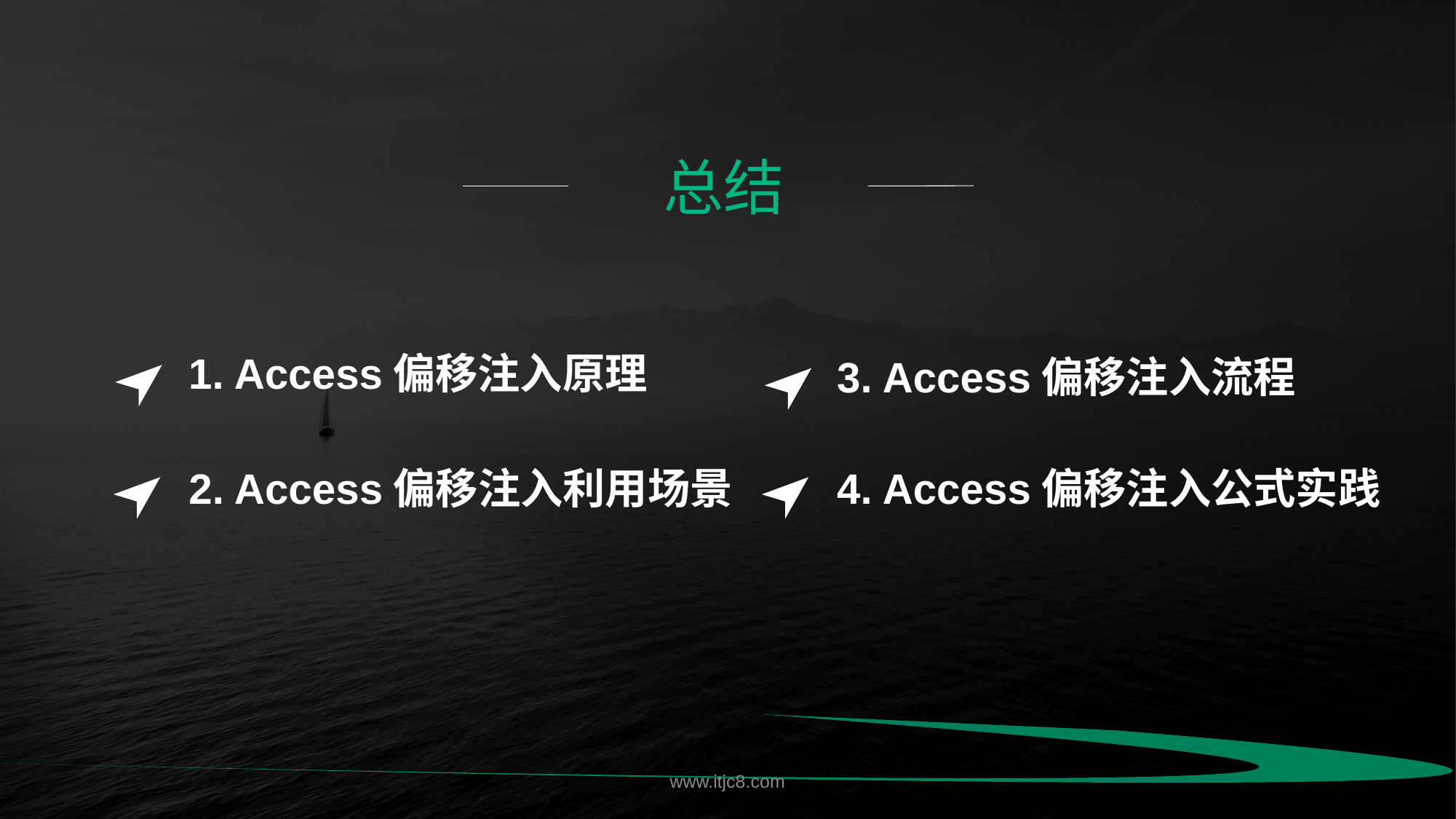

总结
1. Access偏移注入原理

2. Access偏移注入利用场景

3. Access偏移注入流程

4. Access偏移注入公式实践

www.itjc8.com